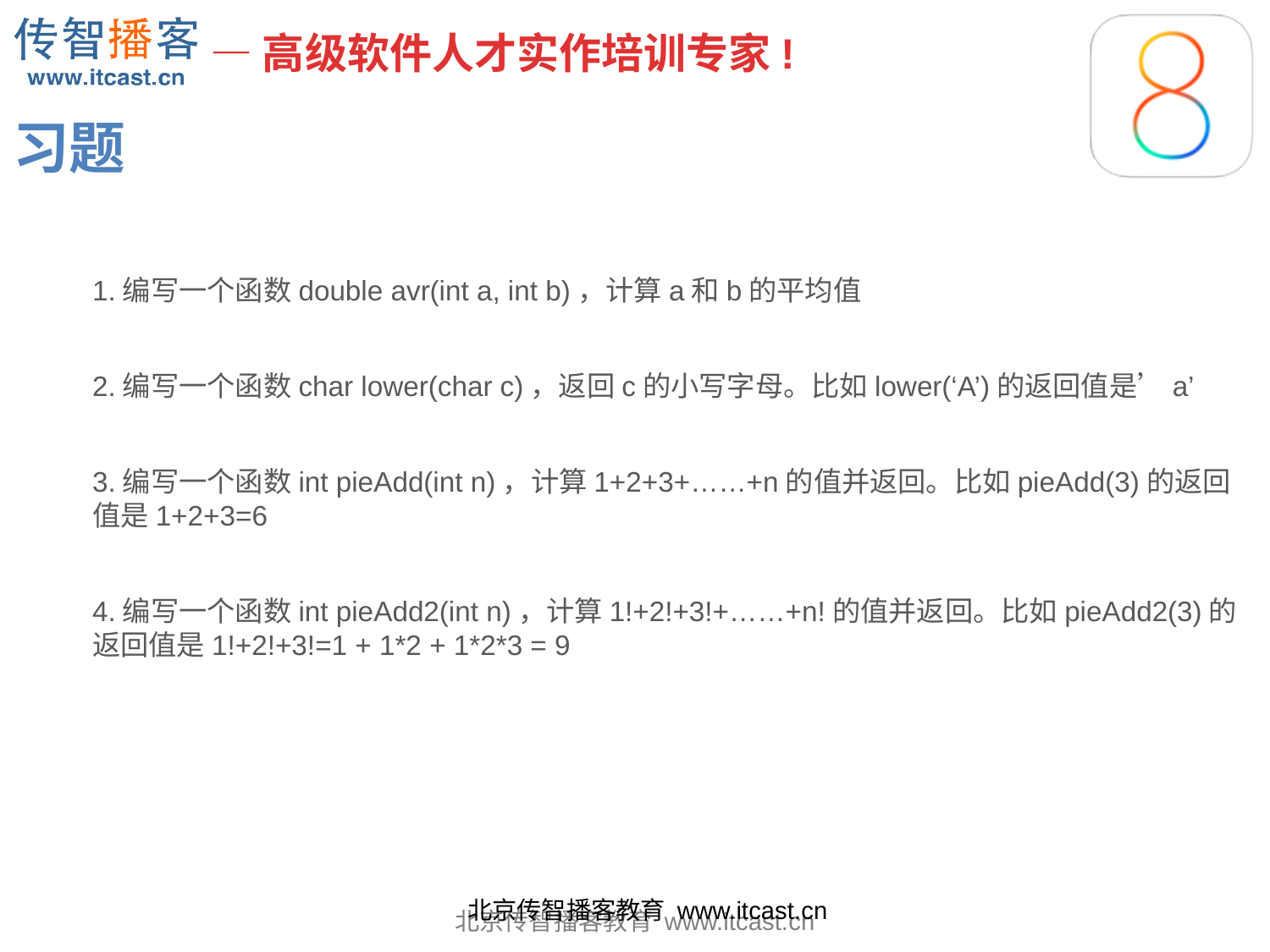

习题
1.编写一个函数double avr(int a, int b)，计算a和b的平均值

2.编写一个函数char lower(char c)，返回c的小写字母。比如lower(‘A’)的返回值是’a’

3.编写一个函数int pieAdd(int n)，计算1+2+3+……+n的值并返回。比如pieAdd(3)的返回值是1+2+3=6

4.编写一个函数int pieAdd2(int n)，计算1!+2!+3!+……+n!的值并返回。比如pieAdd2(3)的返回值是1!+2!+3!=1 + 1*2 + 1*2*3 = 9
北京传智播客教育 www.itcast.cn